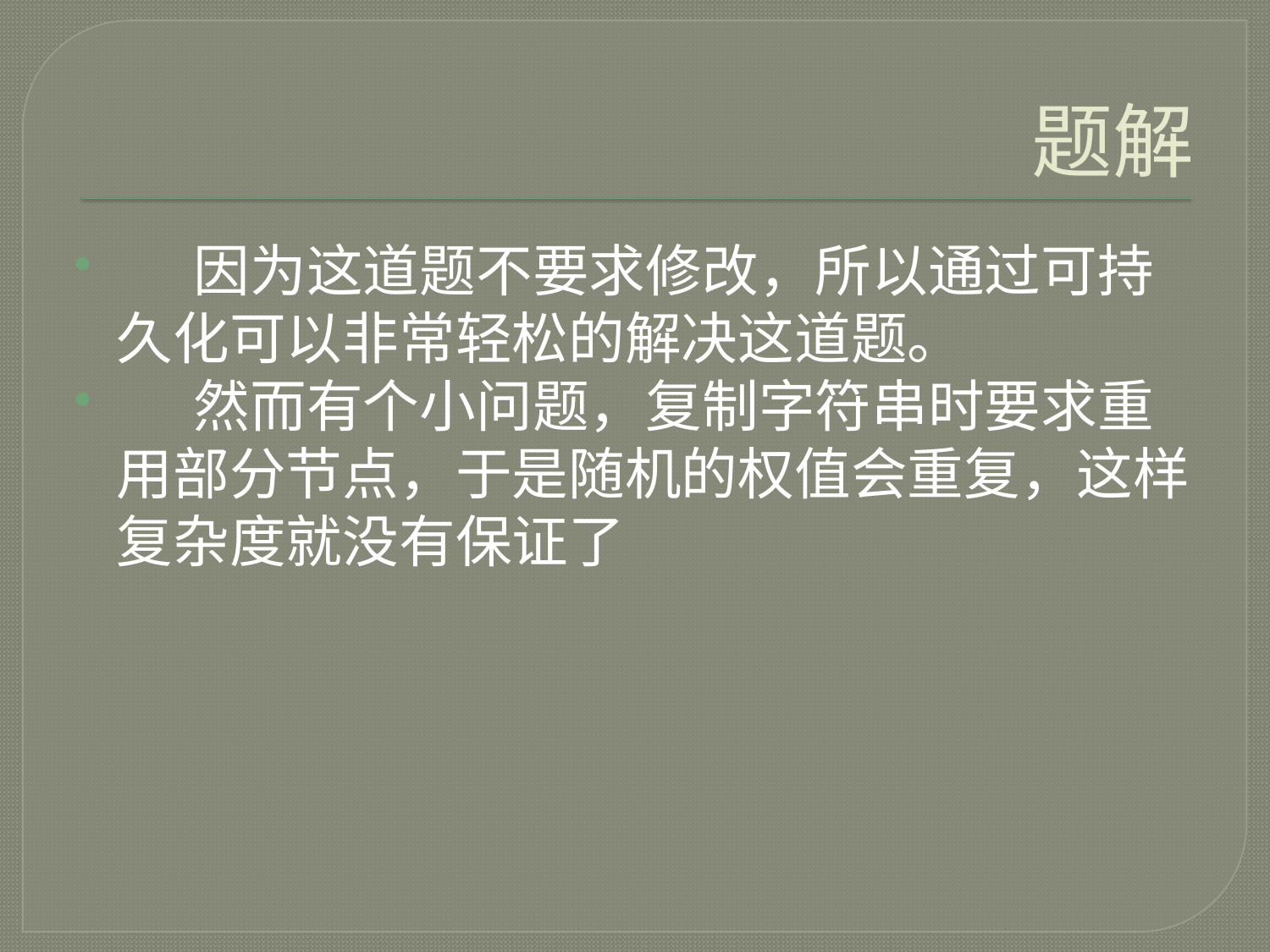

# 题解
     因为这道题不要求修改，所以通过可持久化可以非常轻松的解决这道题。
     然而有个小问题，复制字符串时要求重用部分节点，于是随机的权值会重复，这样复杂度就没有保证了